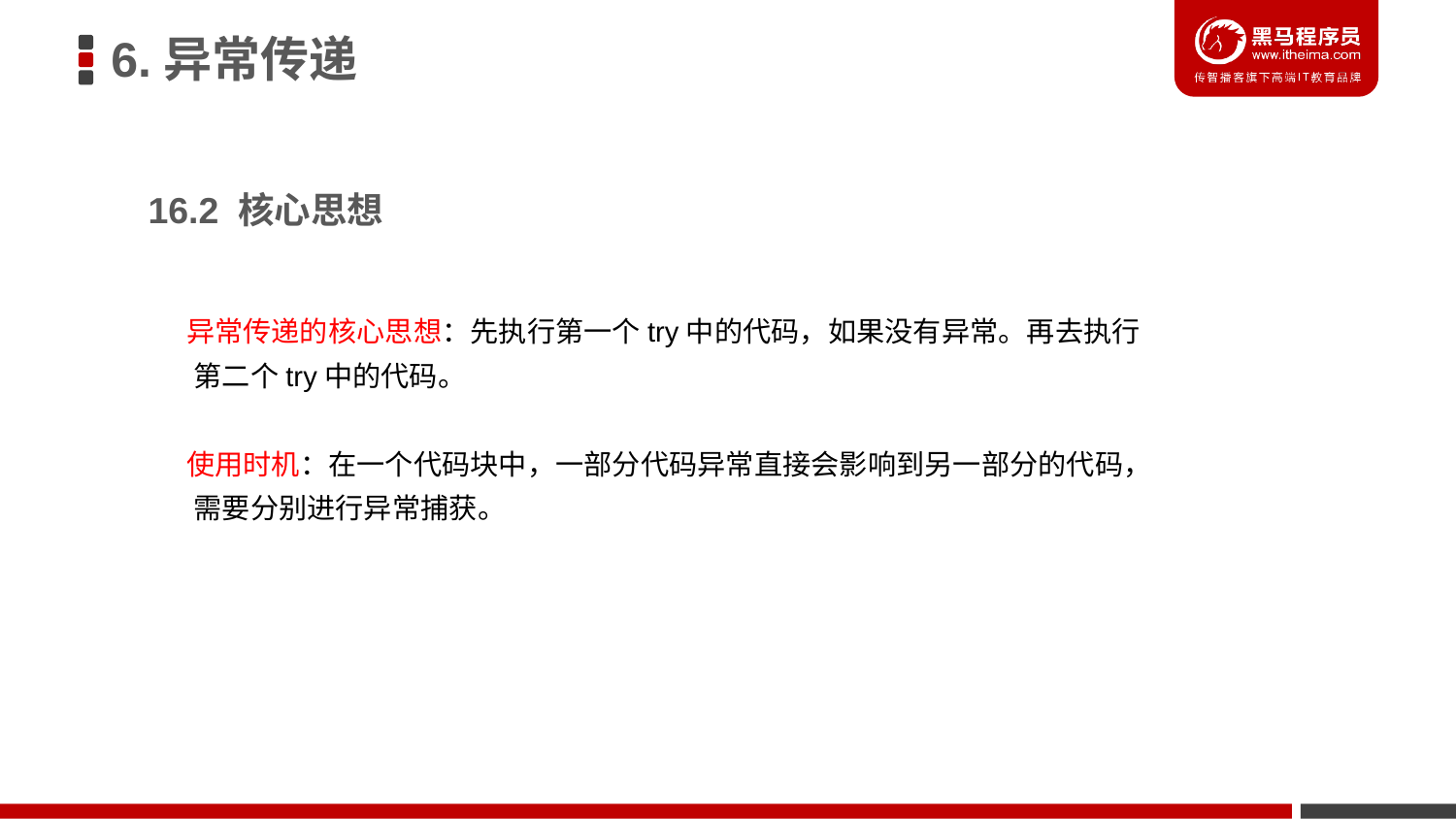

6.异常传递
16.2 核心思想
     异常传递的核心思想：先执行第一个try中的代码，如果没有异常。再去执行第二个try中的代码。

     使用时机：在一个代码块中，一部分代码异常直接会影响到另一部分的代码，需要分别进行异常捕获。